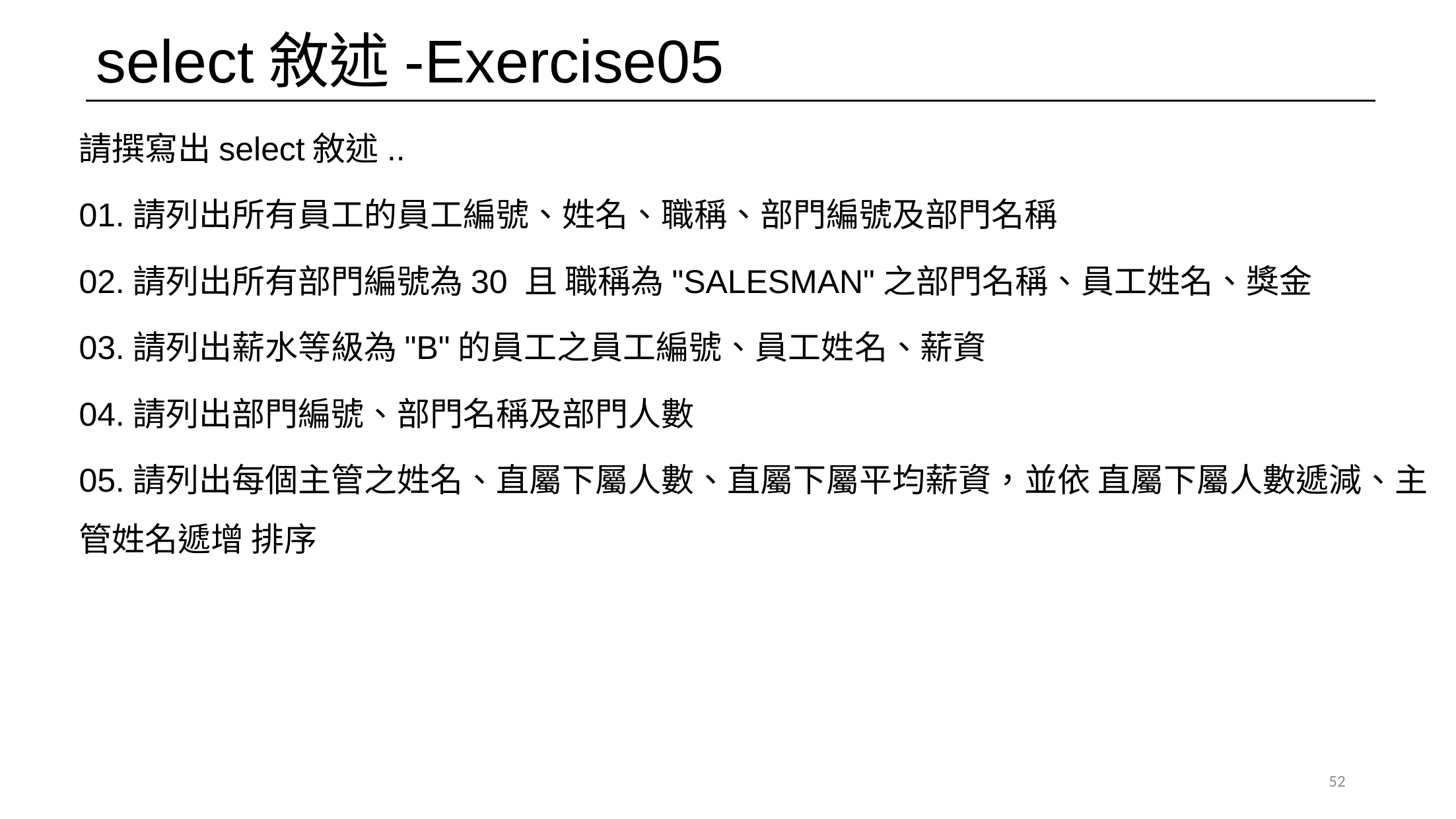

# select敘述-Exercise05
請撰寫出select敘述..
01.請列出所有員工的員工編號、姓名、職稱、部門編號及部門名稱
02.請列出所有部門編號為30 且 職稱為"SALESMAN"之部門名稱、員工姓名、獎金
03.請列出薪水等級為"B"的員工之員工編號、員工姓名、薪資
04.請列出部門編號、部門名稱及部門人數
05.請列出每個主管之姓名、直屬下屬人數、直屬下屬平均薪資，並依 直屬下屬人數遞減、主管姓名遞增 排序
52